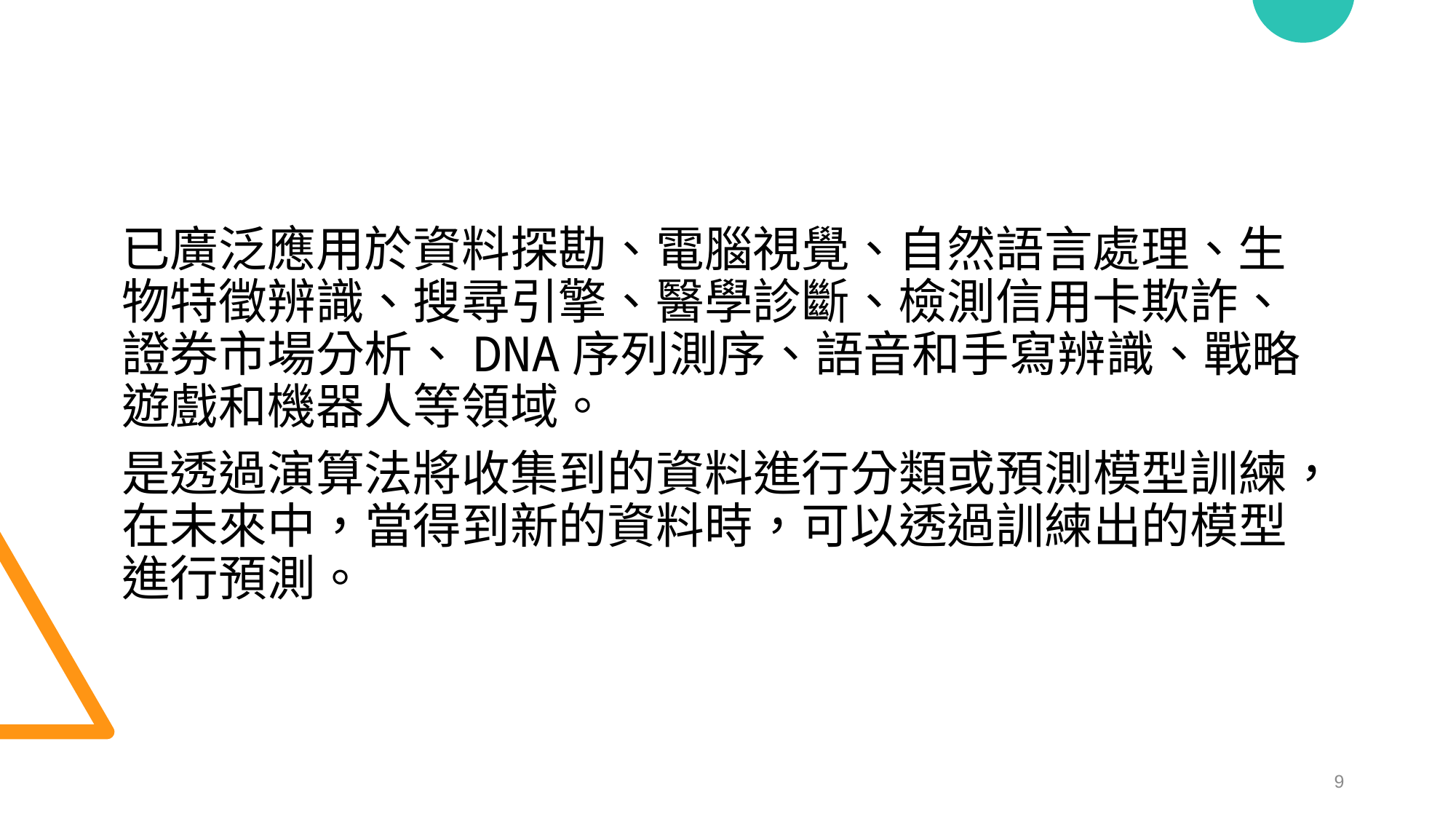

已廣泛應用於資料探勘、電腦視覺、自然語言處理、生物特徵辨識、搜尋引擎、醫學診斷、檢測信用卡欺詐、證券市場分析、DNA序列測序、語音和手寫辨識、戰略遊戲和機器人等領域。
是透過演算法將收集到的資料進行分類或預測模型訓練，在未來中，當得到新的資料時，可以透過訓練出的模型進行預測。
9